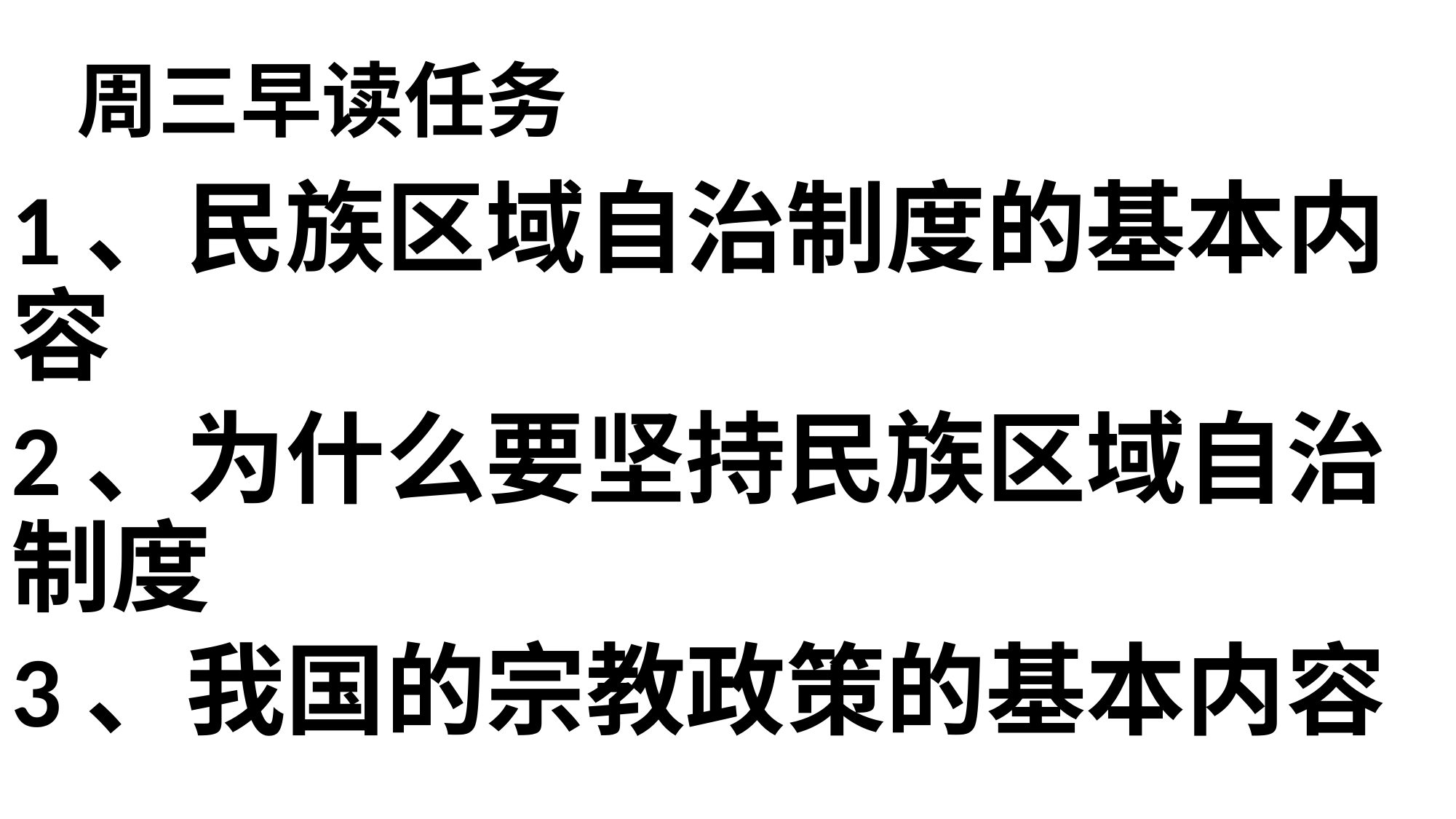

# 周三早读任务
1、民族区域自治制度的基本内容
2、为什么要坚持民族区域自治制度
3、我国的宗教政策的基本内容